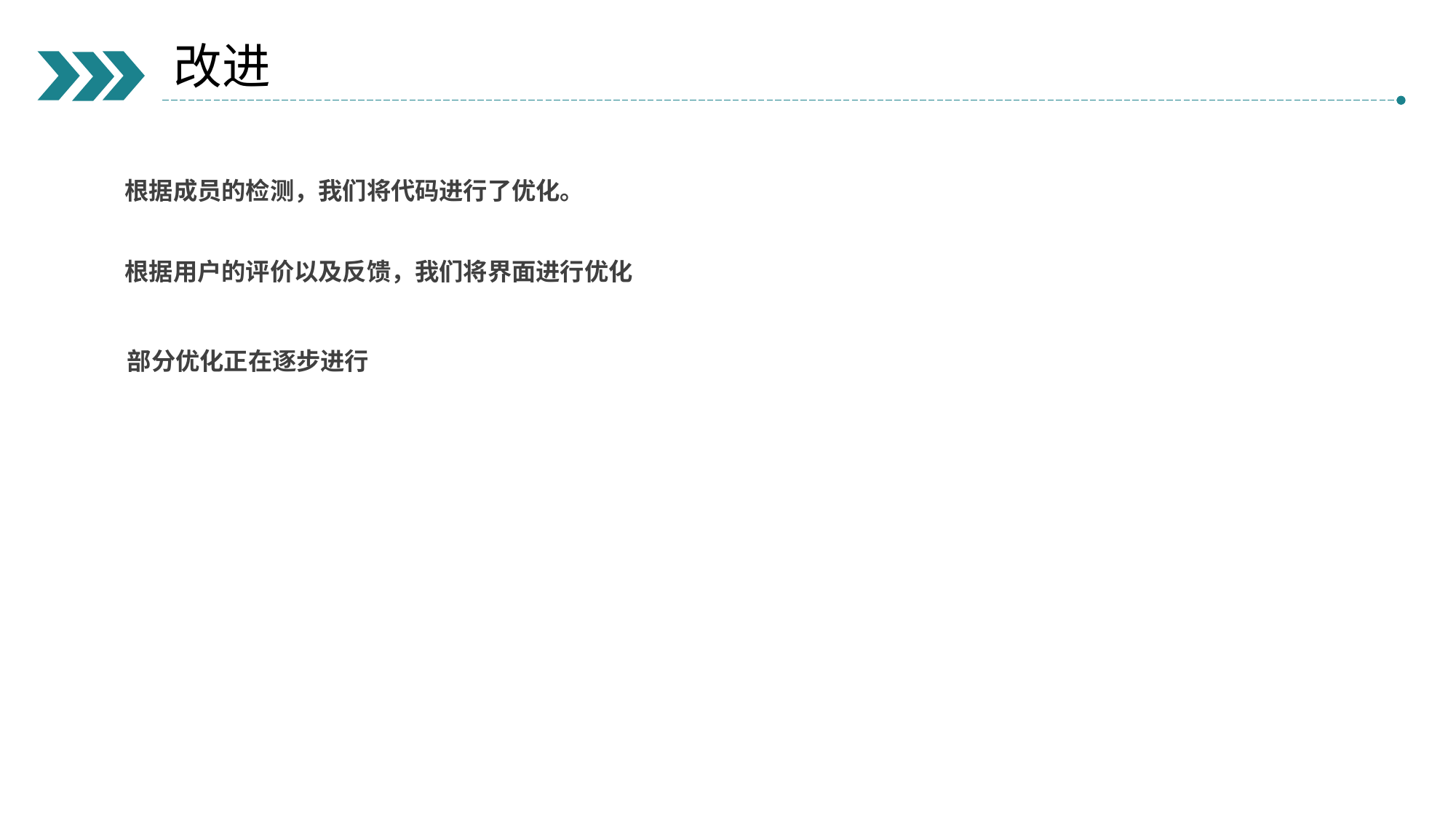

改进

根据成员的检测，我们将代码进行了优化。
根据用户的评价以及反馈，我们将界面进行优化
部分优化正在逐步进行